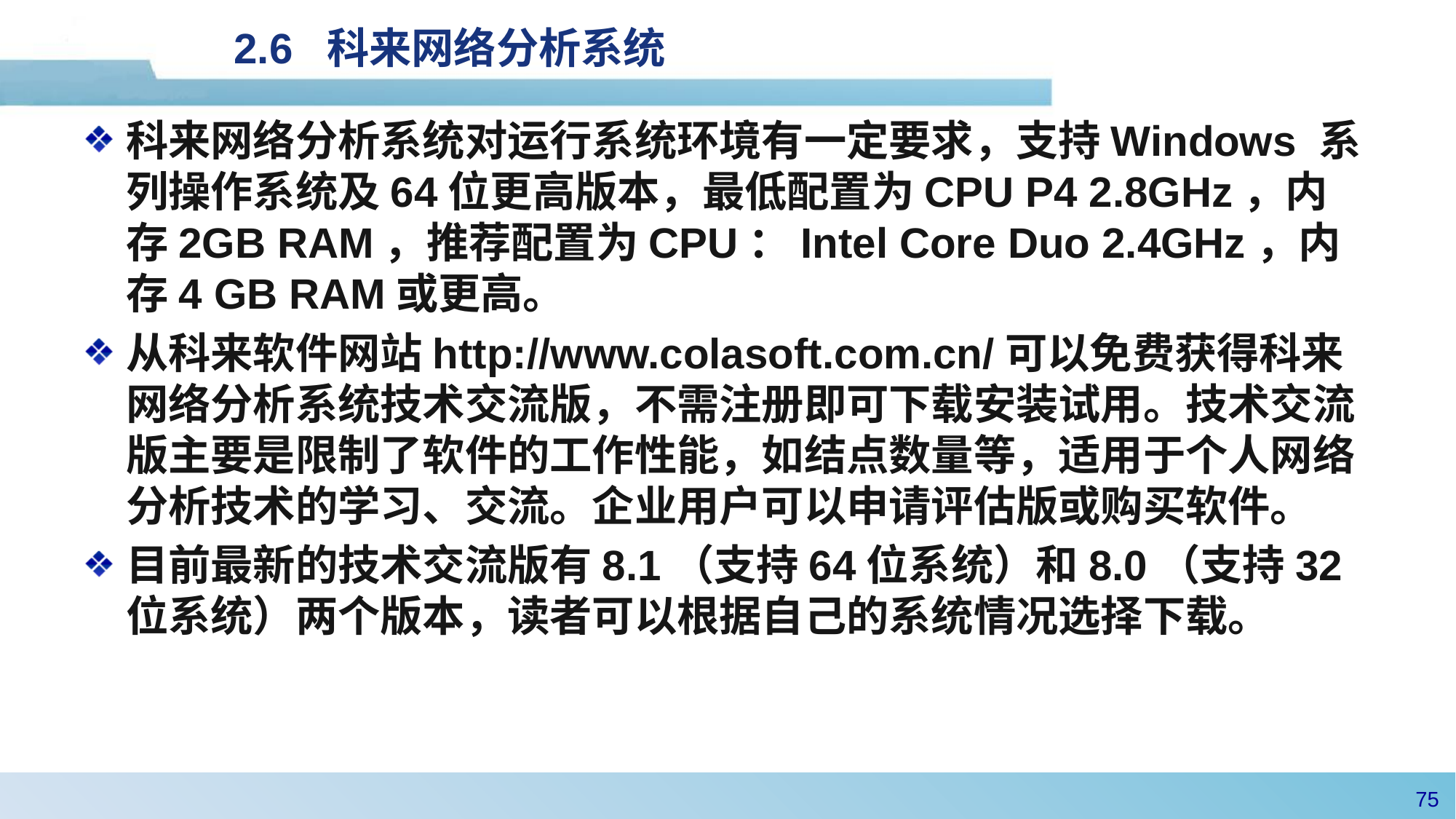

# 2.6  科来网络分析系统
科来网络分析系统对运行系统环境有一定要求，支持Windows 系列操作系统及64位更高版本，最低配置为CPU P4 2.8GHz，内存2GB RAM，推荐配置为CPU：Intel Core Duo 2.4GHz，内存4 GB RAM或更高。
从科来软件网站http://www.colasoft.com.cn/可以免费获得科来网络分析系统技术交流版，不需注册即可下载安装试用。技术交流版主要是限制了软件的工作性能，如结点数量等，适用于个人网络分析技术的学习、交流。企业用户可以申请评估版或购买软件。
目前最新的技术交流版有8.1（支持64位系统）和8.0（支持32位系统）两个版本，读者可以根据自己的系统情况选择下载。
75